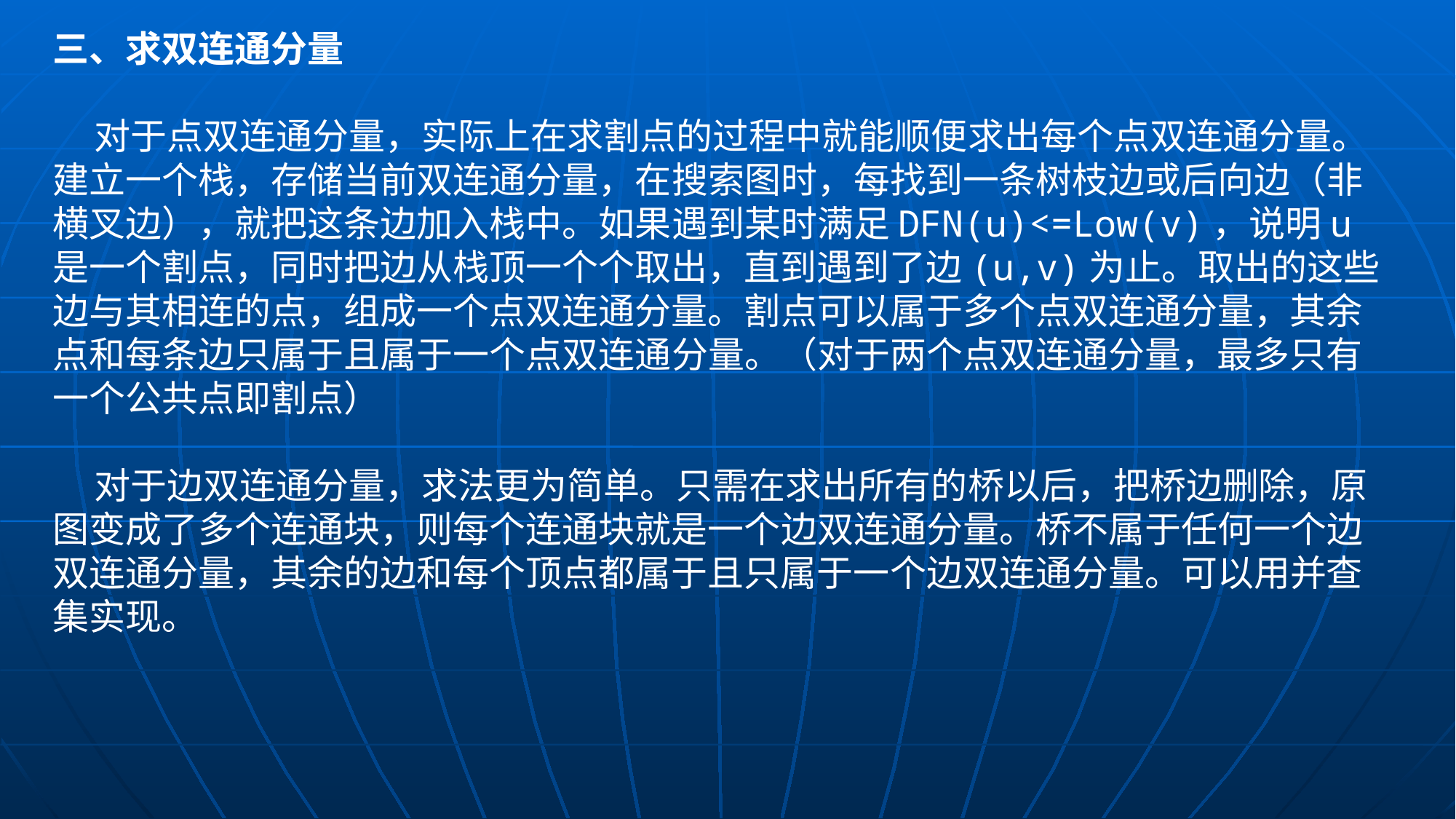

三、求双连通分量

    对于点双连通分量，实际上在求割点的过程中就能顺便求出每个点双连通分量。建立一个栈，存储当前双连通分量，在搜索图时，每找到一条树枝边或后向边（非横叉边），就把这条边加入栈中。如果遇到某时满足DFN(u)<=Low(v)，说明u是一个割点，同时把边从栈顶一个个取出，直到遇到了边(u,v)为止。取出的这些边与其相连的点，组成一个点双连通分量。割点可以属于多个点双连通分量，其余点和每条边只属于且属于一个点双连通分量。（对于两个点双连通分量，最多只有一个公共点即割点）

    对于边双连通分量，求法更为简单。只需在求出所有的桥以后，把桥边删除，原图变成了多个连通块，则每个连通块就是一个边双连通分量。桥不属于任何一个边双连通分量，其余的边和每个顶点都属于且只属于一个边双连通分量。可以用并查集实现。